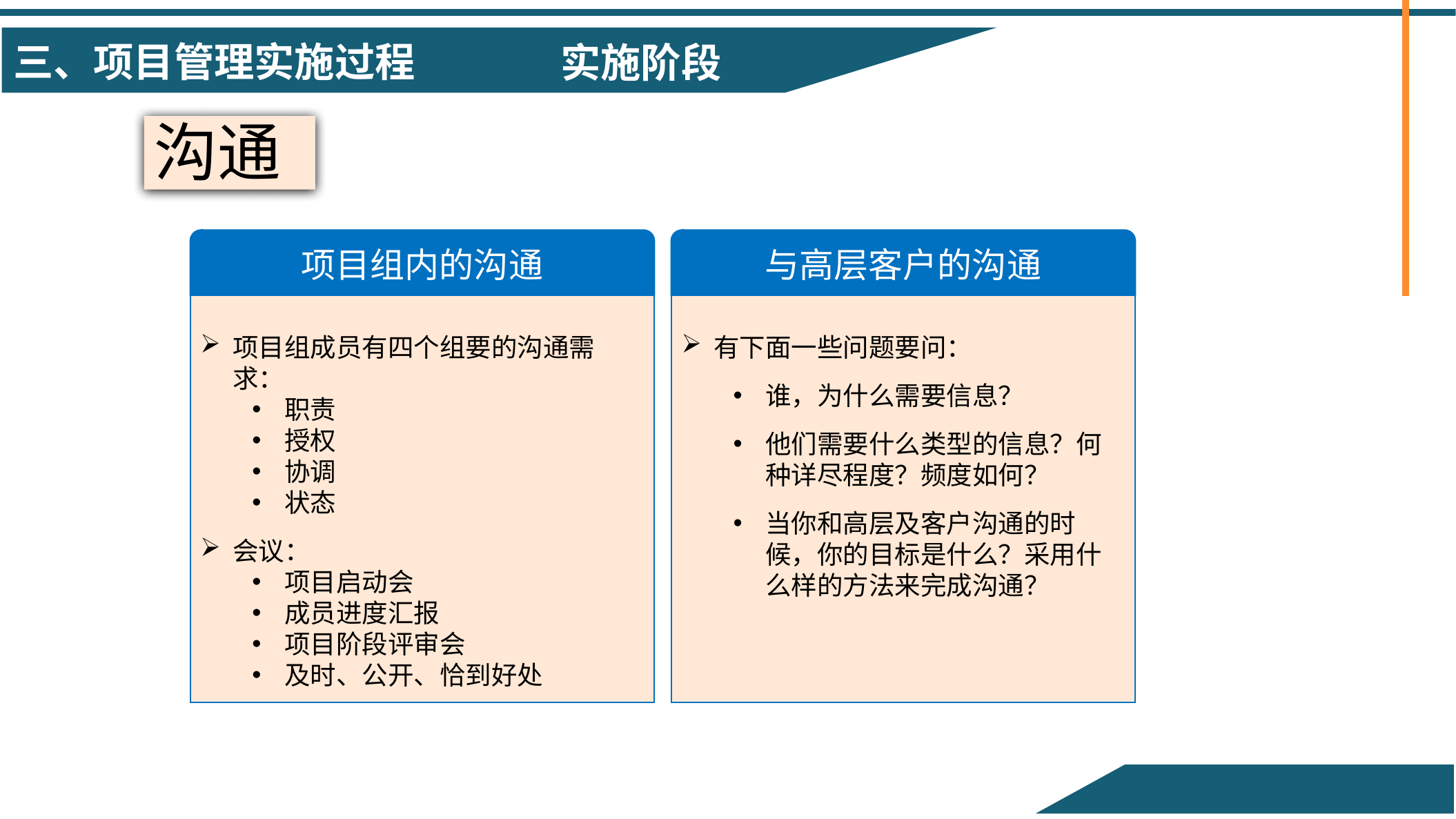

实施阶段
沟通
项目组内的沟通
与高层客户的沟通

有下面一些问题要问：
谁，为什么需要信息？
他们需要什么类型的信息？何种详尽程度？频度如何？
当你和高层及客户沟通的时候，你的目标是什么？采用什么样的方法来完成沟通？

项目组成员有四个组要的沟通需求：
职责
授权
协调
状态
会议：
项目启动会
成员进度汇报
项目阶段评审会
及时、公开、恰到好处